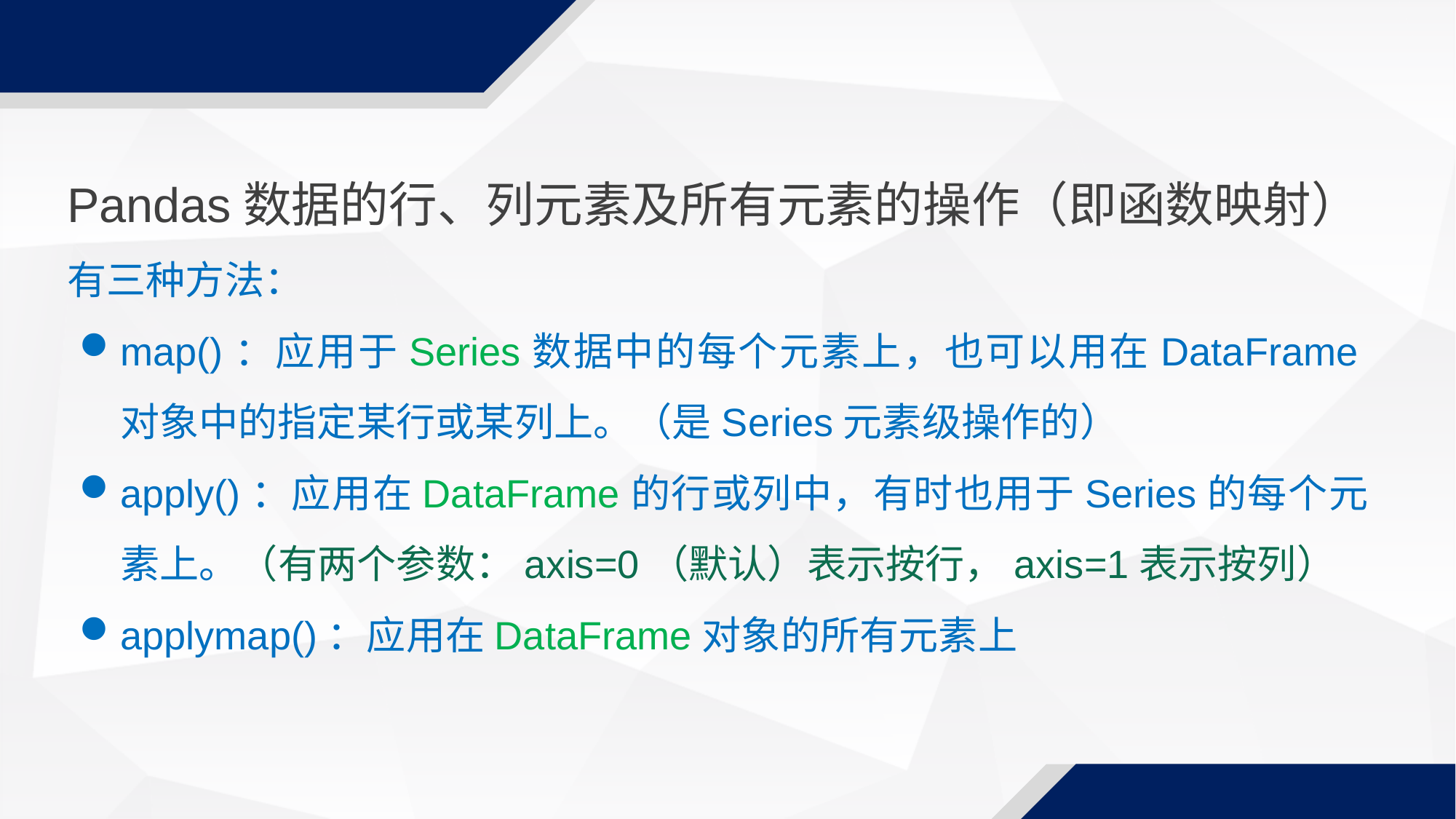

Pandas数据的行、列元素及所有元素的操作（即函数映射）
有三种方法：
map()：应用于Series数据中的每个元素上，也可以用在DataFrame对象中的指定某行或某列上。（是Series元素级操作的）
apply()：应用在DataFrame的行或列中，有时也用于Series的每个元素上。（有两个参数：axis=0（默认）表示按行，axis=1表示按列）
applymap()：应用在DataFrame对象的所有元素上